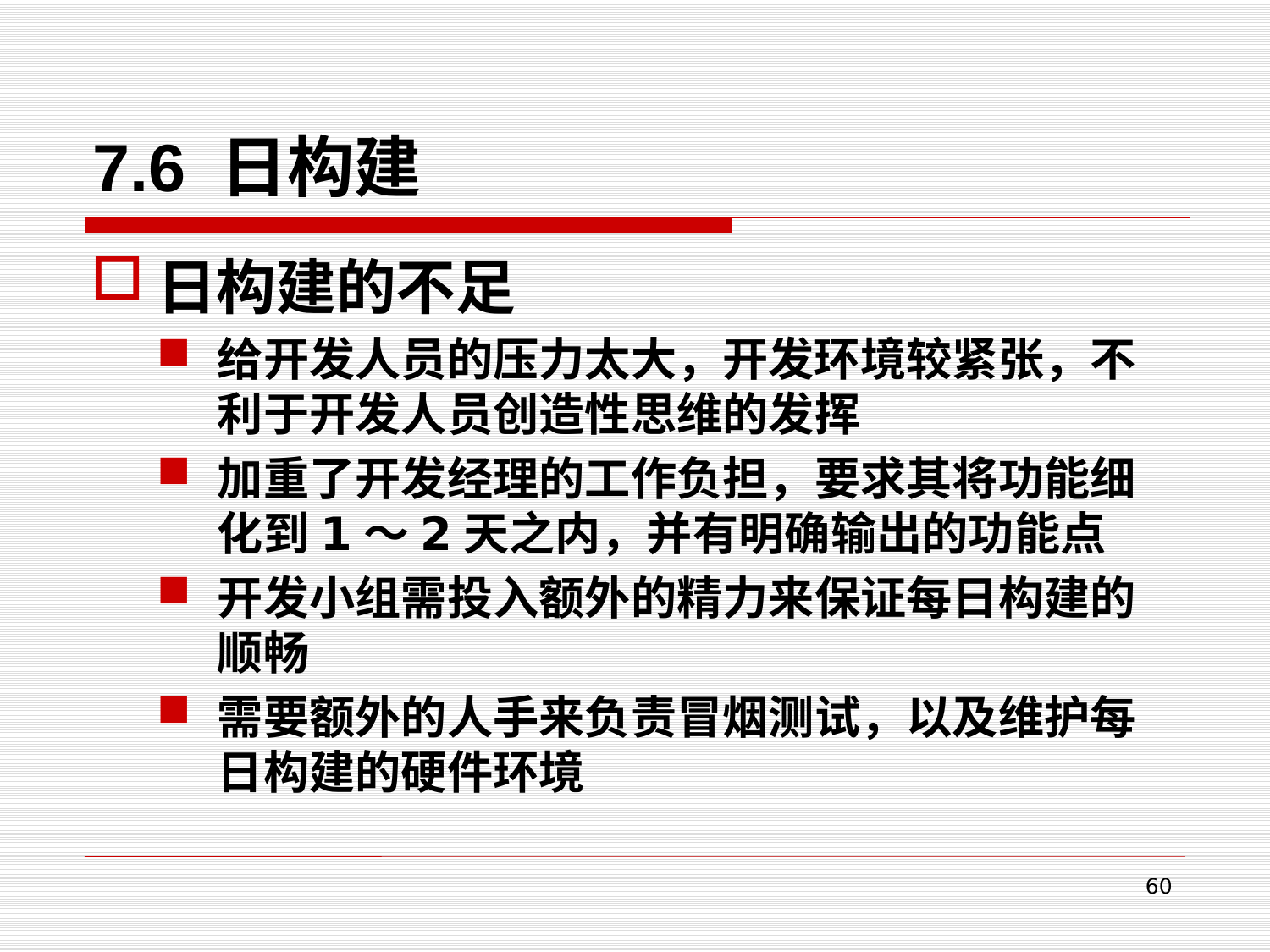

# 7.6 日构建
日构建的不足
给开发人员的压力太大，开发环境较紧张，不利于开发人员创造性思维的发挥
加重了开发经理的工作负担，要求其将功能细化到1～2天之内，并有明确输出的功能点
开发小组需投入额外的精力来保证每日构建的顺畅
需要额外的人手来负责冒烟测试，以及维护每日构建的硬件环境
60